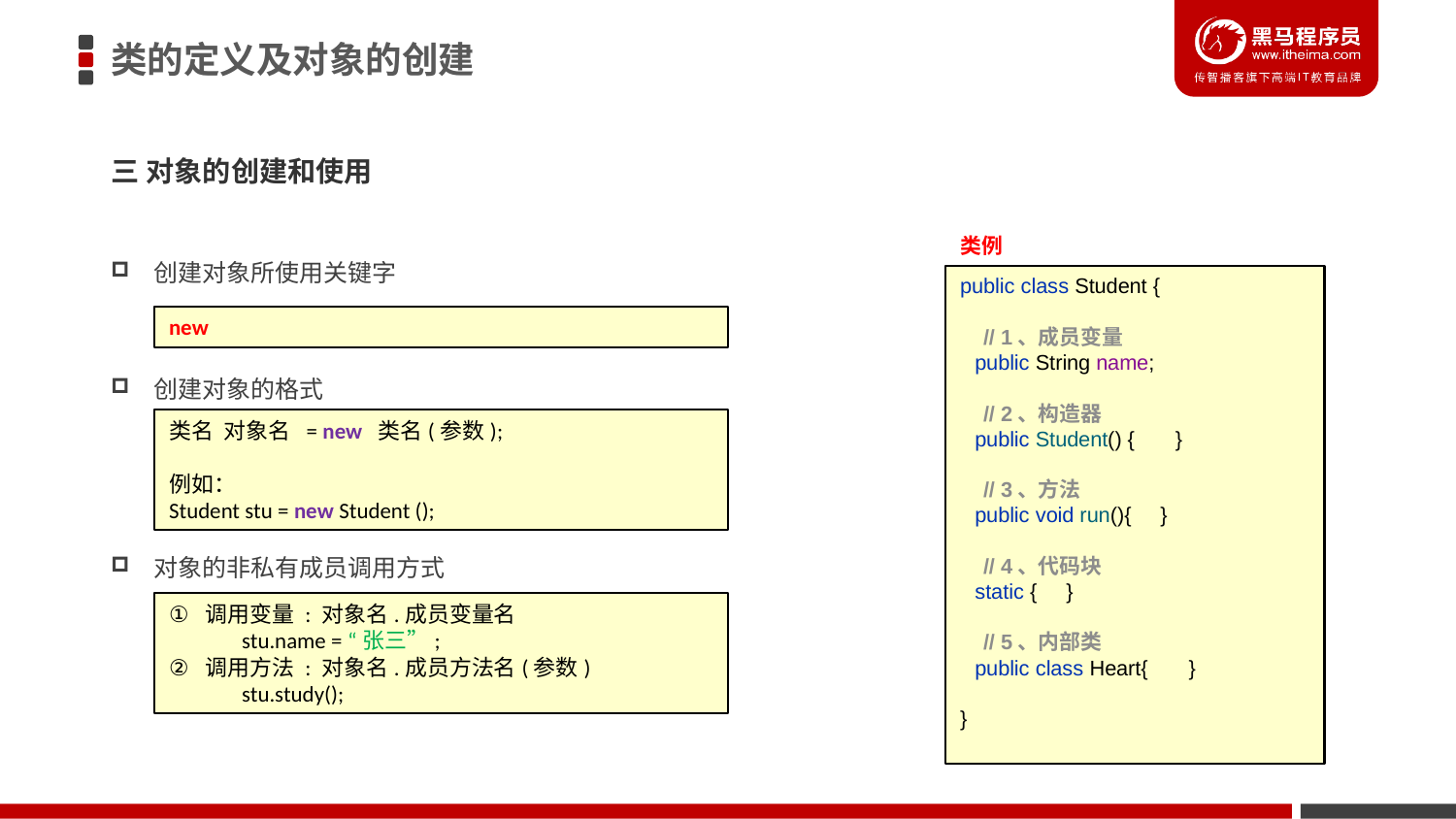

# 类的定义及对象的创建
三 对象的创建和使用
类例
public class Student {
    // 1、成员变量
  public String name;
    // 2、构造器
  public Student() {       }
    // 3、方法
  public void run(){     }
    // 4、代码块
  static {     }
    // 5、内部类
  public class Heart{       }
}

创建对象所使用关键字

创建对象的格式

对象的非私有成员调用方式

new
类名  对象名  = new  类名(参数);

例如：
Student stu = new Student ();
调用变量 : 对象名.成员变量名
stu.name = “张三”;
调用方法 : 对象名.成员方法名(参数)
stu.study();